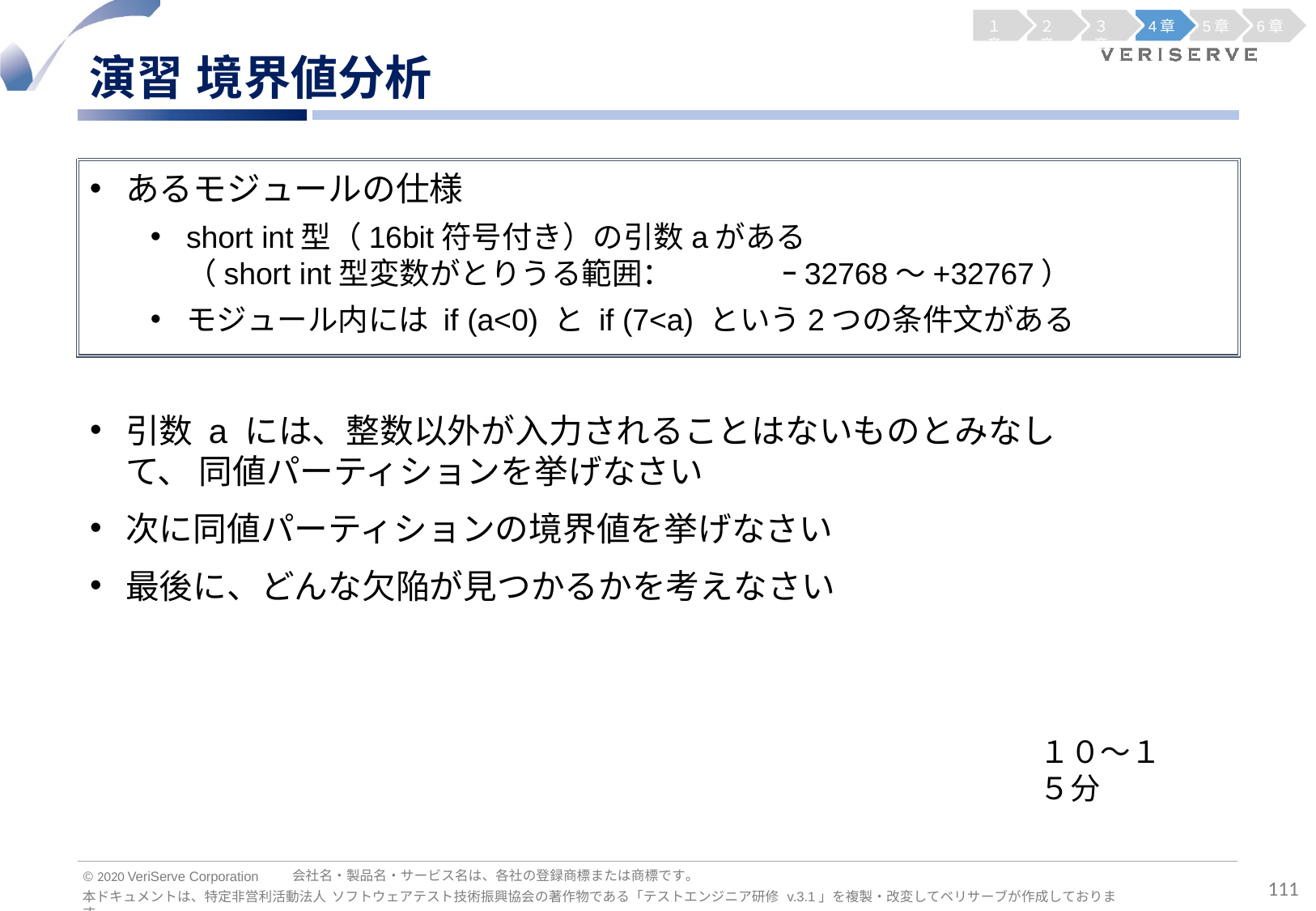

１章
２章
３章
4章
5章
6章
演習 境界値分析
あるモジュールの仕様
short int型（16bit符号付き）の引数aがある
（short int型変数がとりうる範囲：	ｰ32768～+32767）
モジュール内には if (a<0) と if (7<a) という2つの条件文がある

引数 a には、整数以外が入力されることはないものとみなして、 同値パーティションを挙げなさい
次に同値パーティションの境界値を挙げなさい
最後に、どんな欠陥が見つかるかを考えなさい

１０～１５分
会社名・製品名・サービス名は、各社の登録商標または商標です。
© 2020 VeriServe Corporation
111
本ドキュメントは、特定非営利活動法人 ソフトウェアテスト技術振興協会の著作物である「テストエンジニア研修 v.3.1」を複製・改変してベリサーブが作成しております。